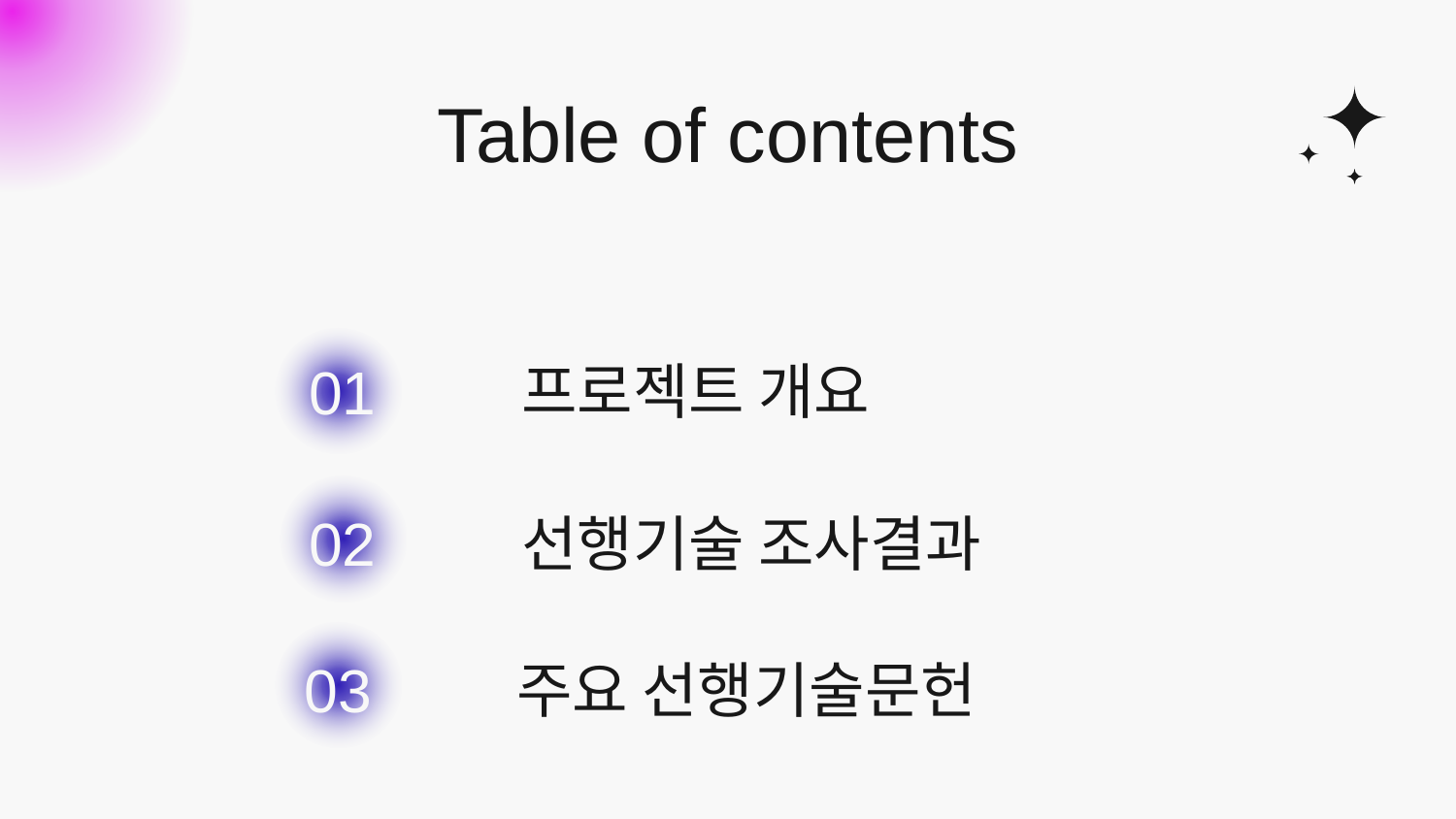

# Table of contents

01
프로젝트 개요
01

02
선행기술 조사결과
01
01

03
주요 선행기술문헌
03